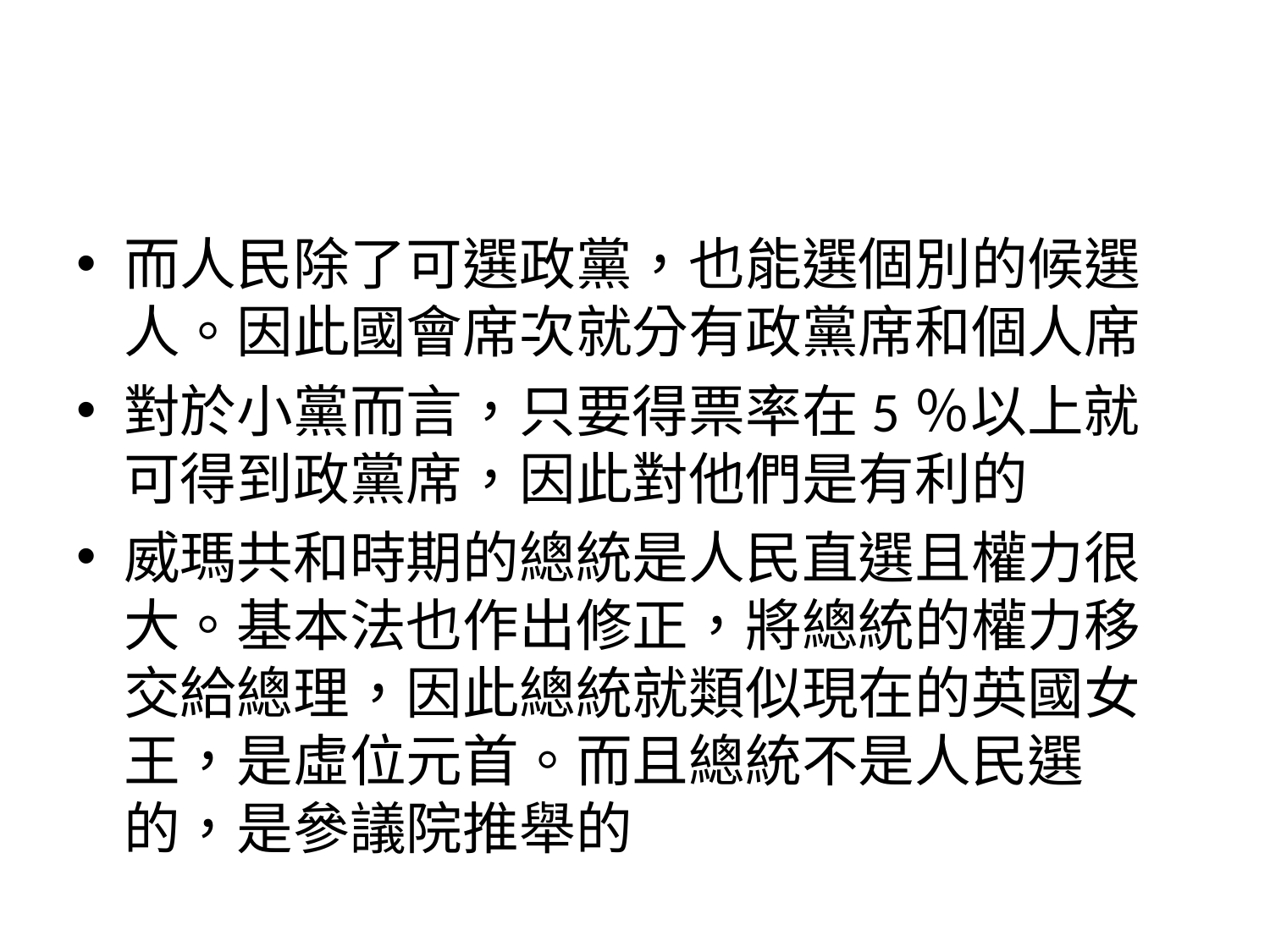

#
而人民除了可選政黨，也能選個別的候選人。因此國會席次就分有政黨席和個人席
對於小黨而言，只要得票率在5％以上就可得到政黨席，因此對他們是有利的
威瑪共和時期的總統是人民直選且權力很大。基本法也作出修正，將總統的權力移交給總理，因此總統就類似現在的英國女王，是虛位元首。而且總統不是人民選的，是參議院推舉的